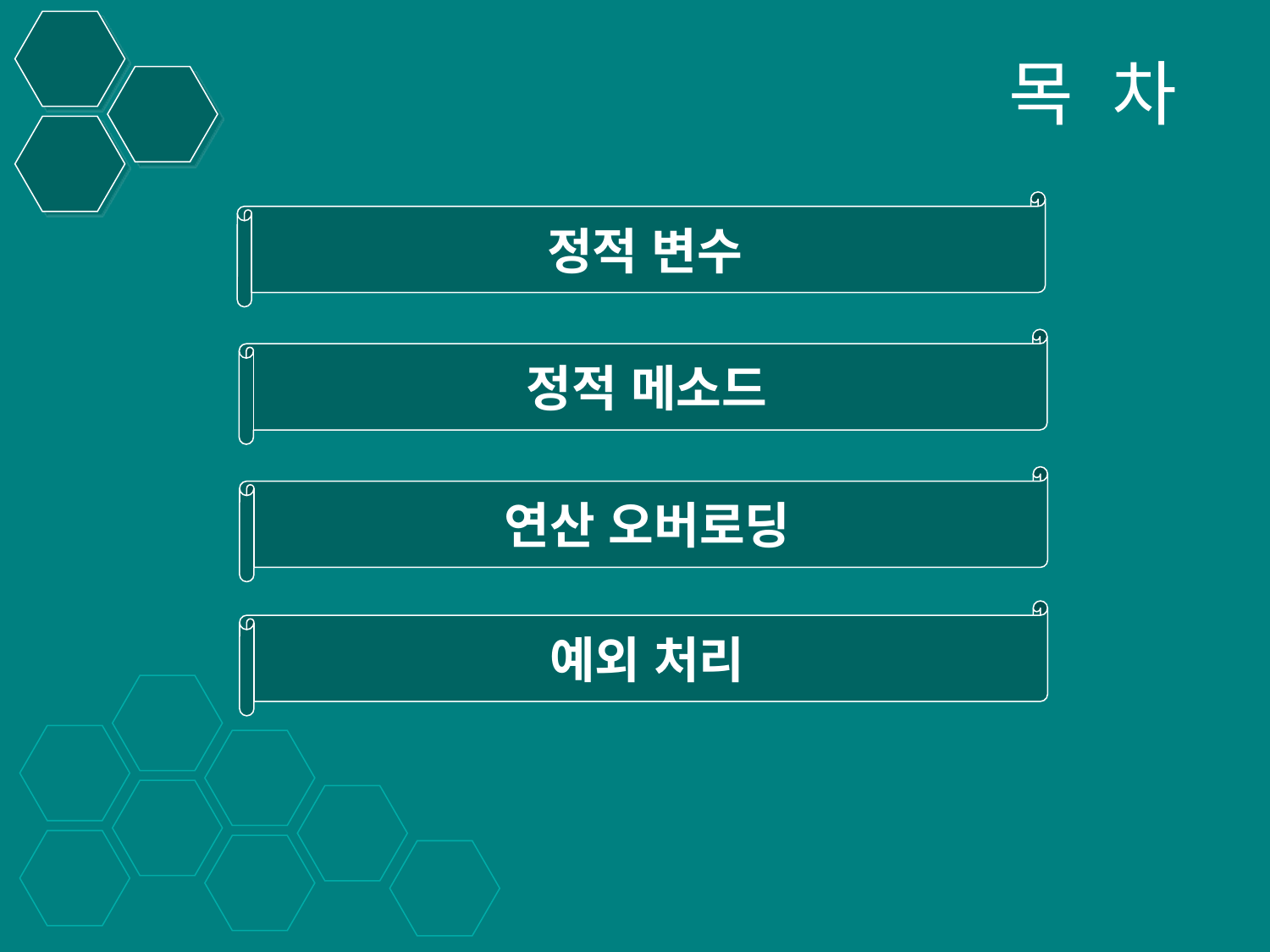

# 목  차
정적 변수
정적 메소드
연산 오버로딩
예외 처리